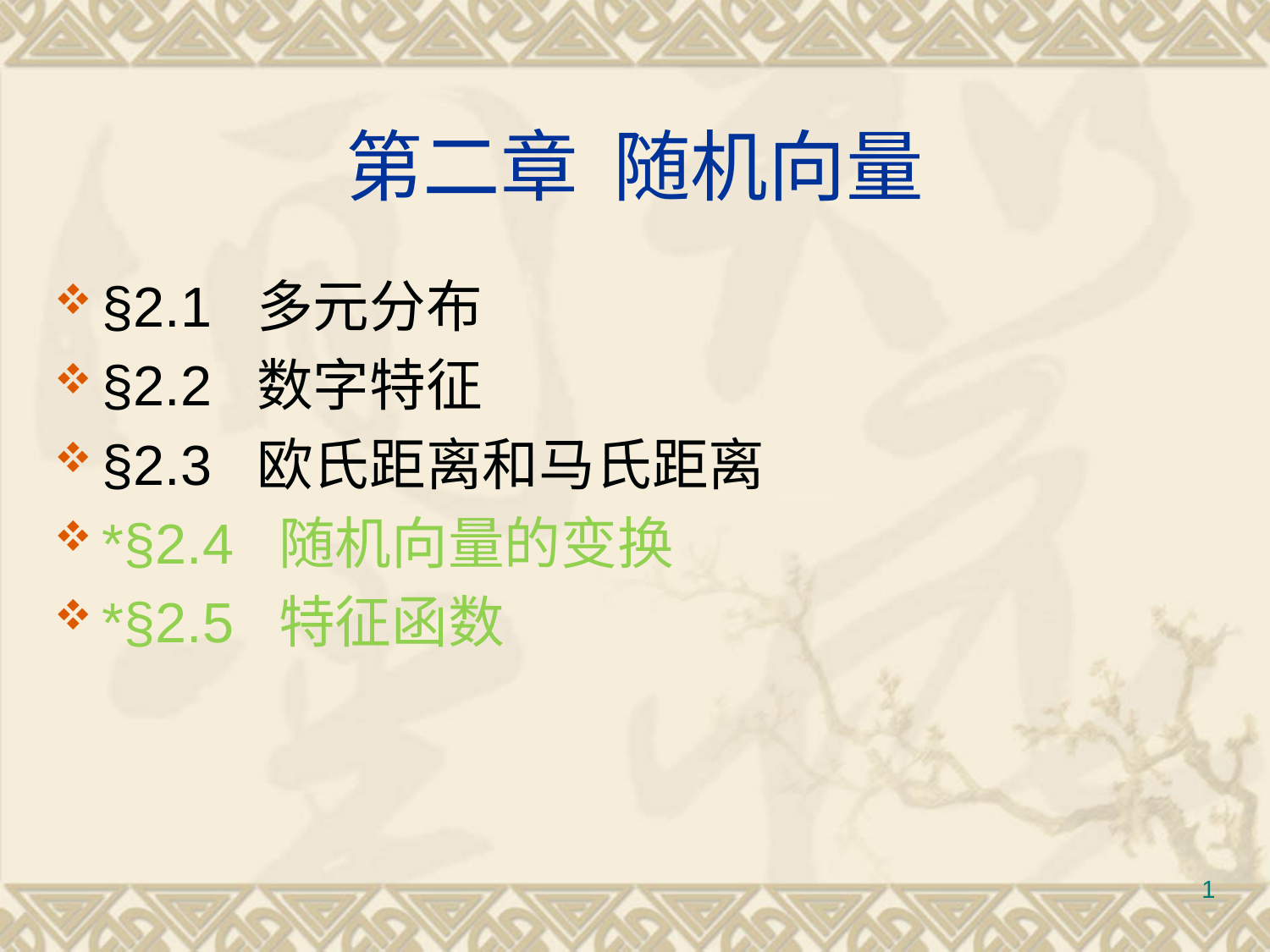

# 第二章  随机向量
§2.1  多元分布
§2.2  数字特征
§2.3  欧氏距离和马氏距离
*§2.4  随机向量的变换
*§2.5  特征函数
1